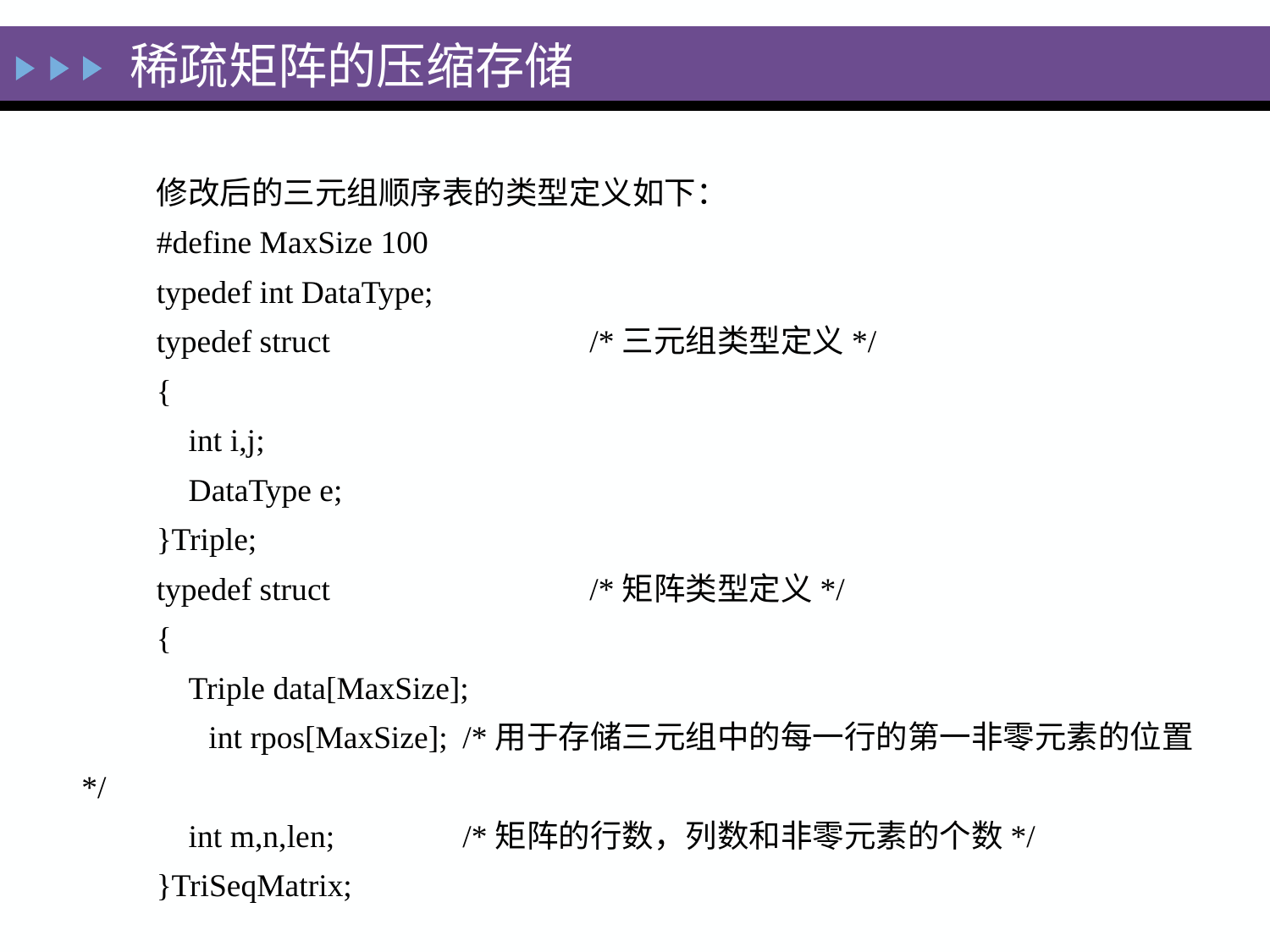

# 稀疏矩阵的压缩存储
修改后的三元组顺序表的类型定义如下：
#define MaxSize 100
typedef int DataType;
typedef struct			/*三元组类型定义*/
{
    int i,j;
    DataType e;
}Triple;
typedef struct			/*矩阵类型定义*/
{
    Triple data[MaxSize];
	int rpos[MaxSize]; 	/*用于存储三元组中的每一行的第一非零元素的位置*/
    int m,n,len; 	/*矩阵的行数，列数和非零元素的个数*/
}TriSeqMatrix;